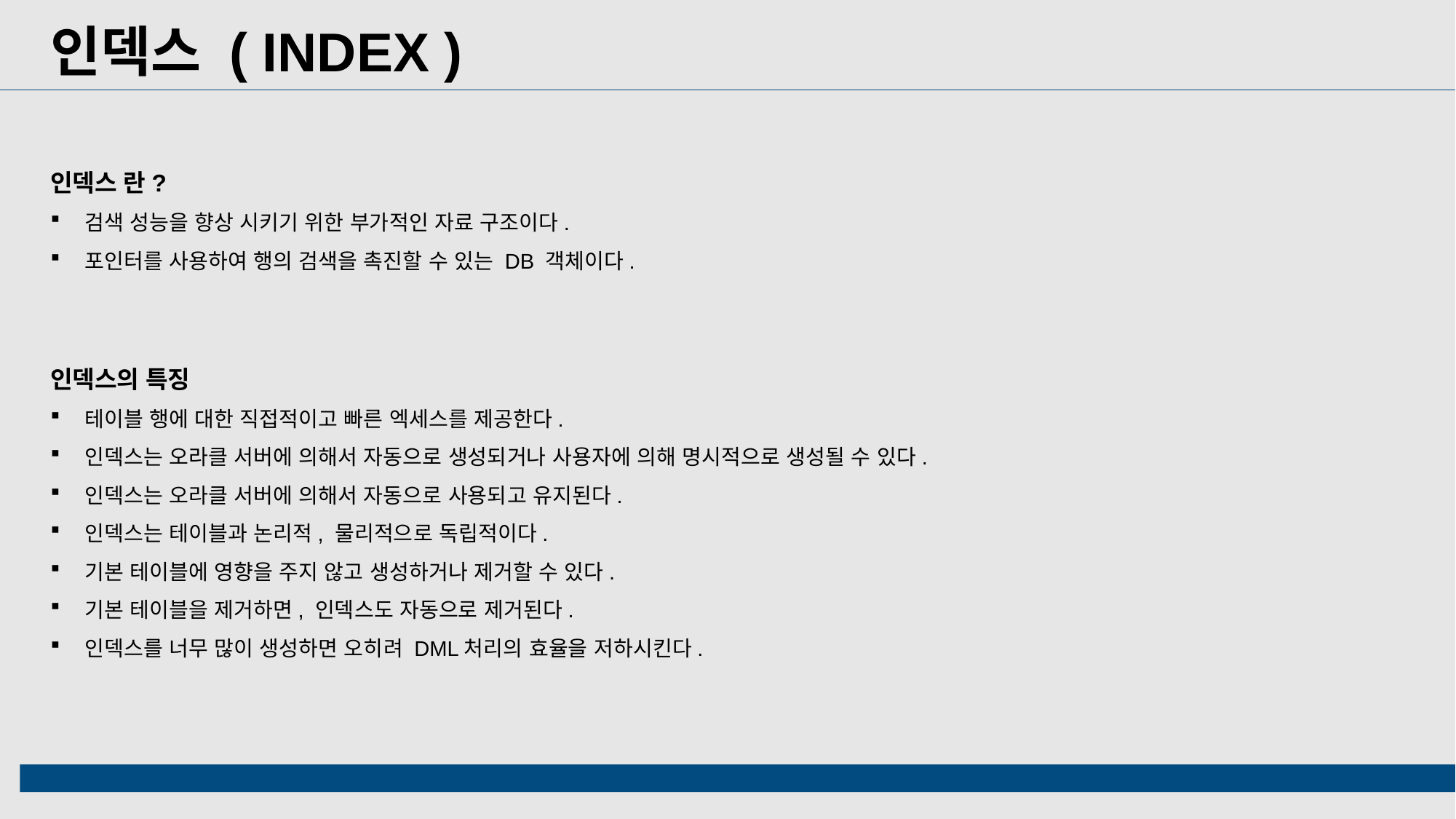

인덱스 ( INDEX )
인덱스 란?
검색 성능을 향상 시키기 위한 부가적인 자료 구조이다.
포인터를 사용하여 행의 검색을 촉진할 수 있는 DB 객체이다.

인덱스의 특징
테이블 행에 대한 직접적이고 빠른 엑세스를 제공한다.
인덱스는 오라클 서버에 의해서 자동으로 생성되거나 사용자에 의해 명시적으로 생성될 수 있다.
인덱스는 오라클 서버에 의해서 자동으로 사용되고 유지된다.
인덱스는 테이블과 논리적, 물리적으로 독립적이다.
기본 테이블에 영향을 주지 않고 생성하거나 제거할 수 있다.
기본 테이블을 제거하면, 인덱스도 자동으로 제거된다.
인덱스를 너무 많이 생성하면 오히려 DML처리의 효율을 저하시킨다.